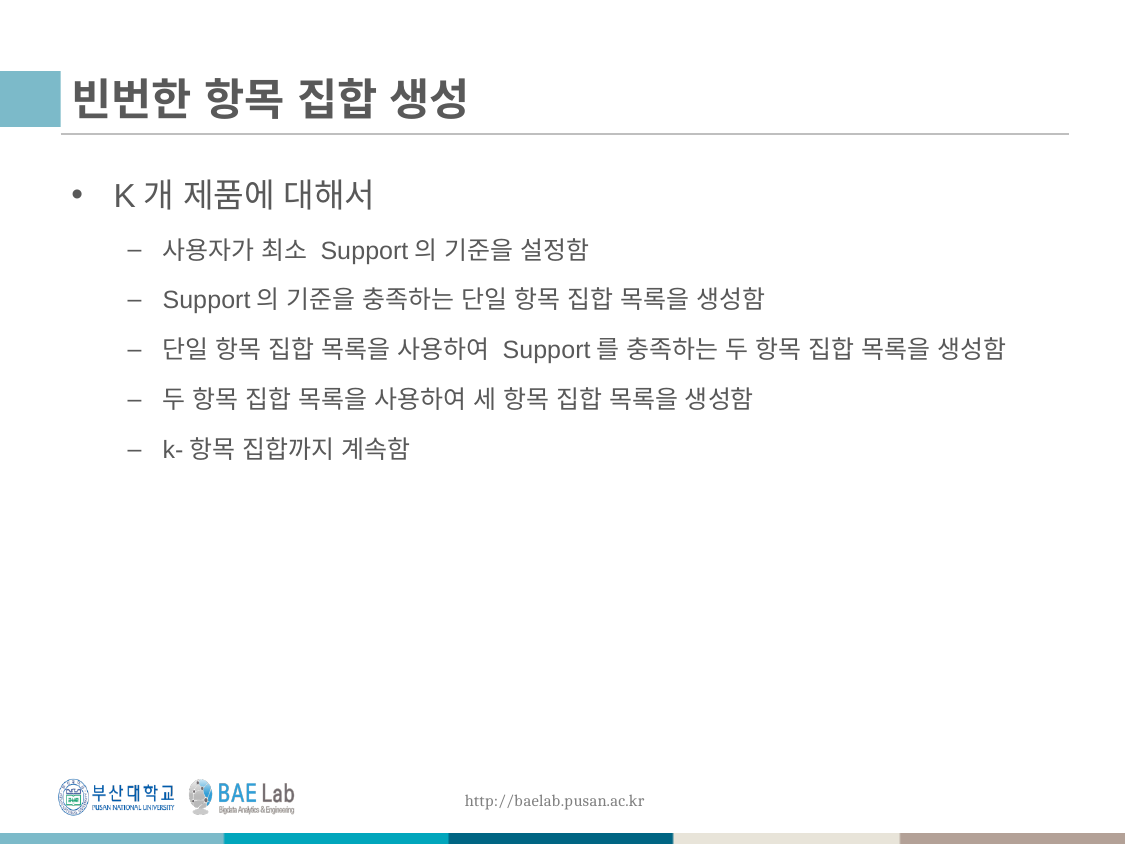

# 빈번한 항목 집합 생성
K개 제품에 대해서
사용자가 최소 Support의 기준을 설정함
Support의 기준을 충족하는 단일 항목 집합 목록을 생성함
단일 항목 집합 목록을 사용하여 Support를 충족하는 두 항목 집합 목록을 생성함
두 항목 집합 목록을 사용하여 세 항목 집합 목록을 생성함
k-항목 집합까지 계속함